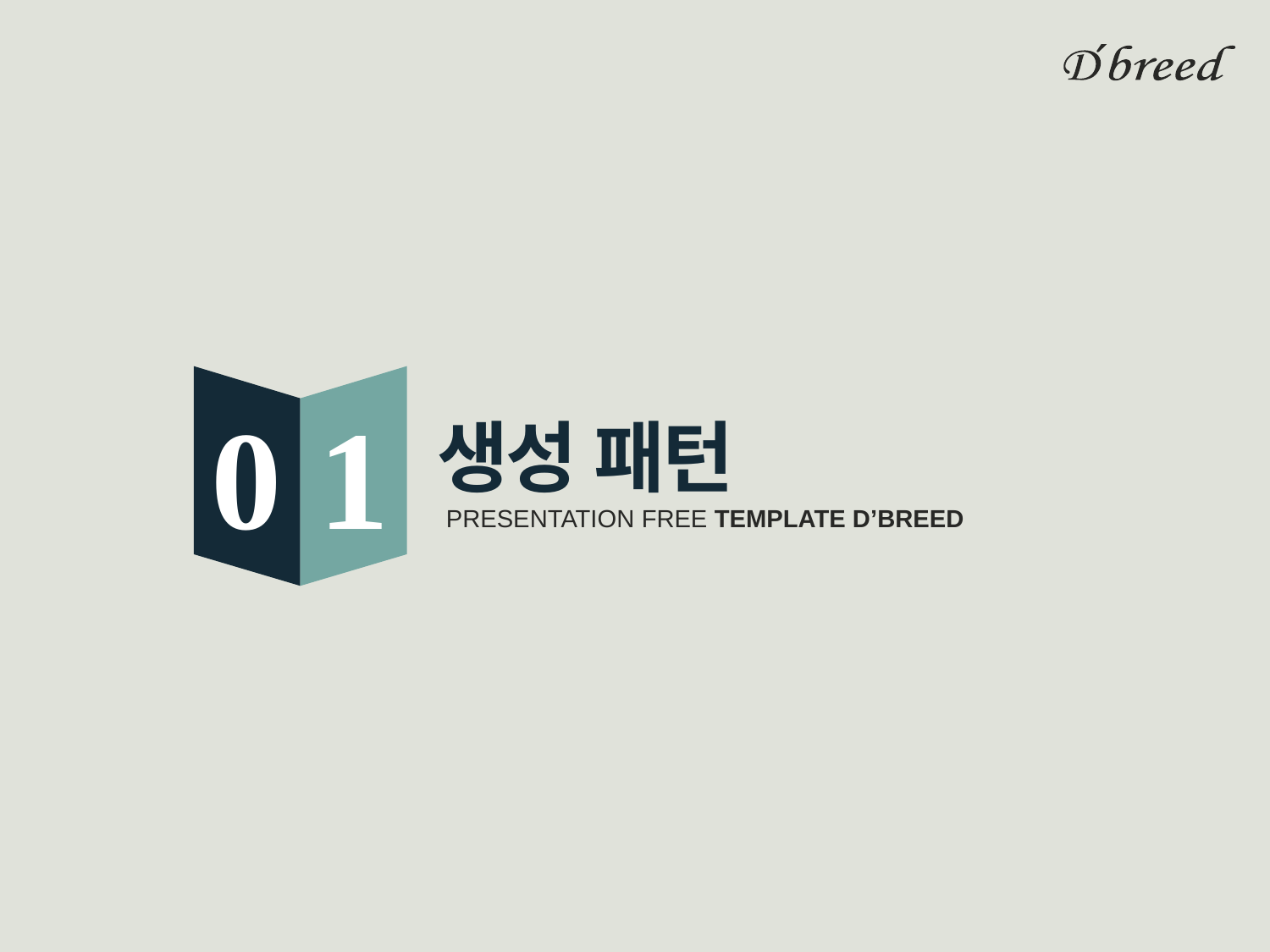

0
1
생성 패턴
PRESENTATION FREE TEMPLATE D’BREED